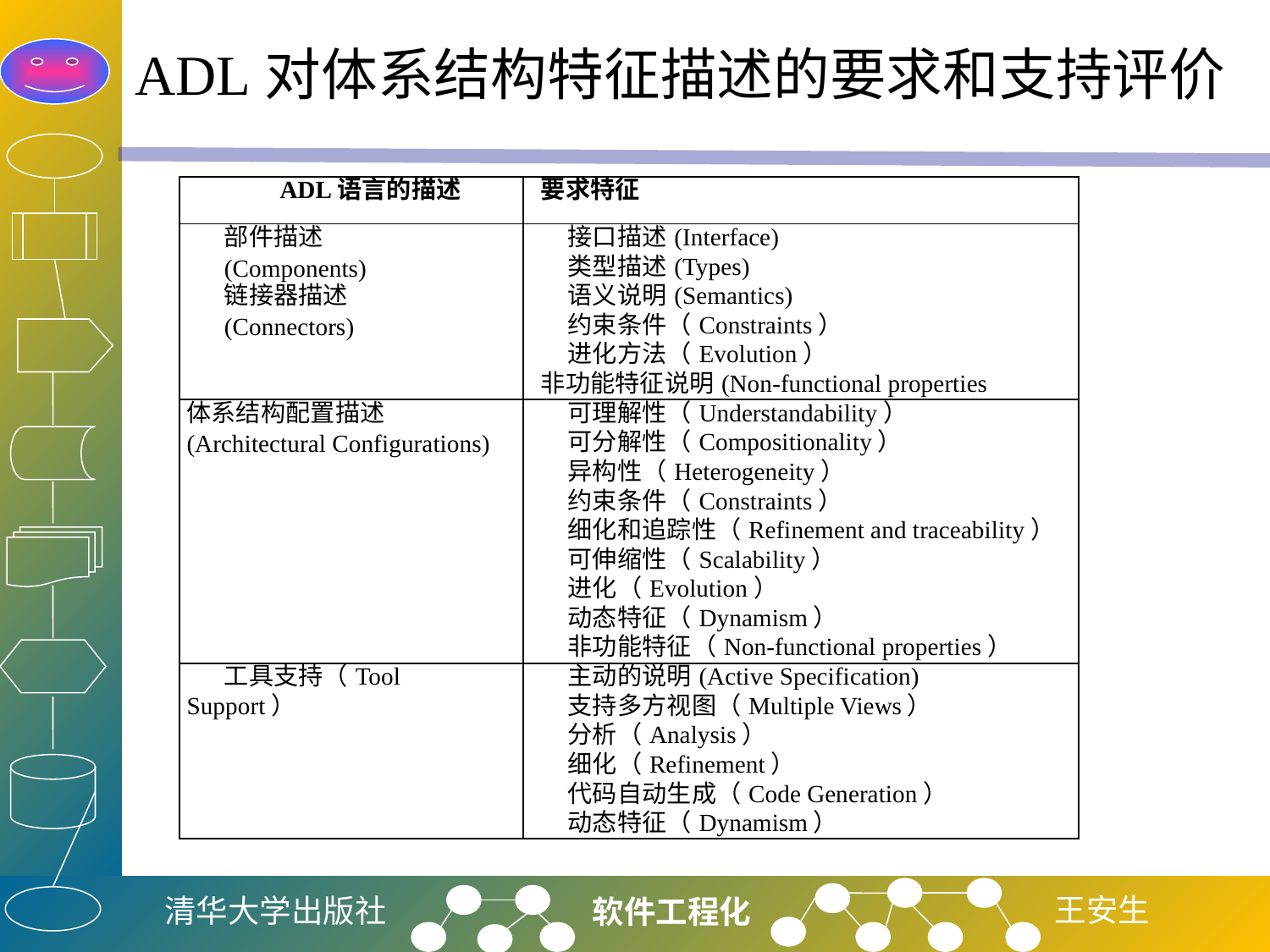

# ADL对体系结构特征描述的要求和支持评价
| ADL语言的描述 | 要求特征 |
| --- | --- |
| 部件描述 (Components) 链接器描述 (Connectors) | 接口描述(Interface) 类型描述(Types) 语义说明(Semantics) 约束条件（Constraints） 进化方法（Evolution） 非功能特征说明(Non-functional properties |
| 体系结构配置描述 (Architectural Configurations) | 可理解性（Understandability） 可分解性（Compositionality） 异构性（Heterogeneity） 约束条件（Constraints） 细化和追踪性（Refinement and traceability） 可伸缩性（Scalability） 进化（Evolution） 动态特征（Dynamism） 非功能特征（Non-functional properties） |
| 工具支持（Tool Support） | 主动的说明(Active Specification) 支持多方视图（Multiple Views） 分析（Analysis） 细化（Refinement） 代码自动生成（Code Generation） 动态特征（Dynamism） |